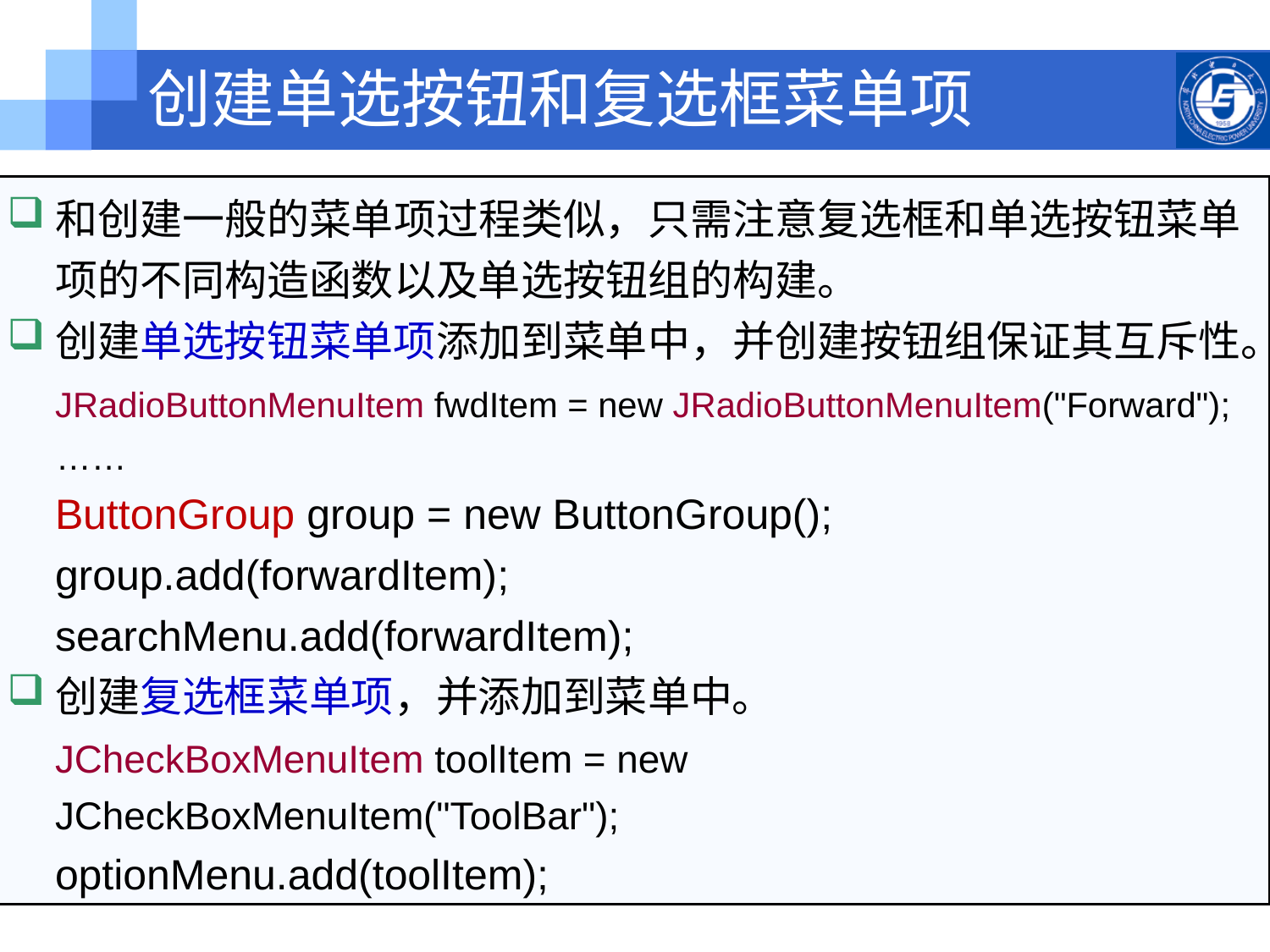

创建单选按钮和复选框菜单项
和创建一般的菜单项过程类似，只需注意复选框和单选按钮菜单项的不同构造函数以及单选按钮组的构建。
创建单选按钮菜单项添加到菜单中，并创建按钮组保证其互斥性。
	JRadioButtonMenuItem fwdItem = new JRadioButtonMenuItem("Forward");
     ……
	ButtonGroup group = new ButtonGroup();
	group.add(forwardItem);
	searchMenu.add(forwardItem);
创建复选框菜单项，并添加到菜单中。
	JCheckBoxMenuItem toolItem = new JCheckBoxMenuItem("ToolBar");
	optionMenu.add(toolItem);